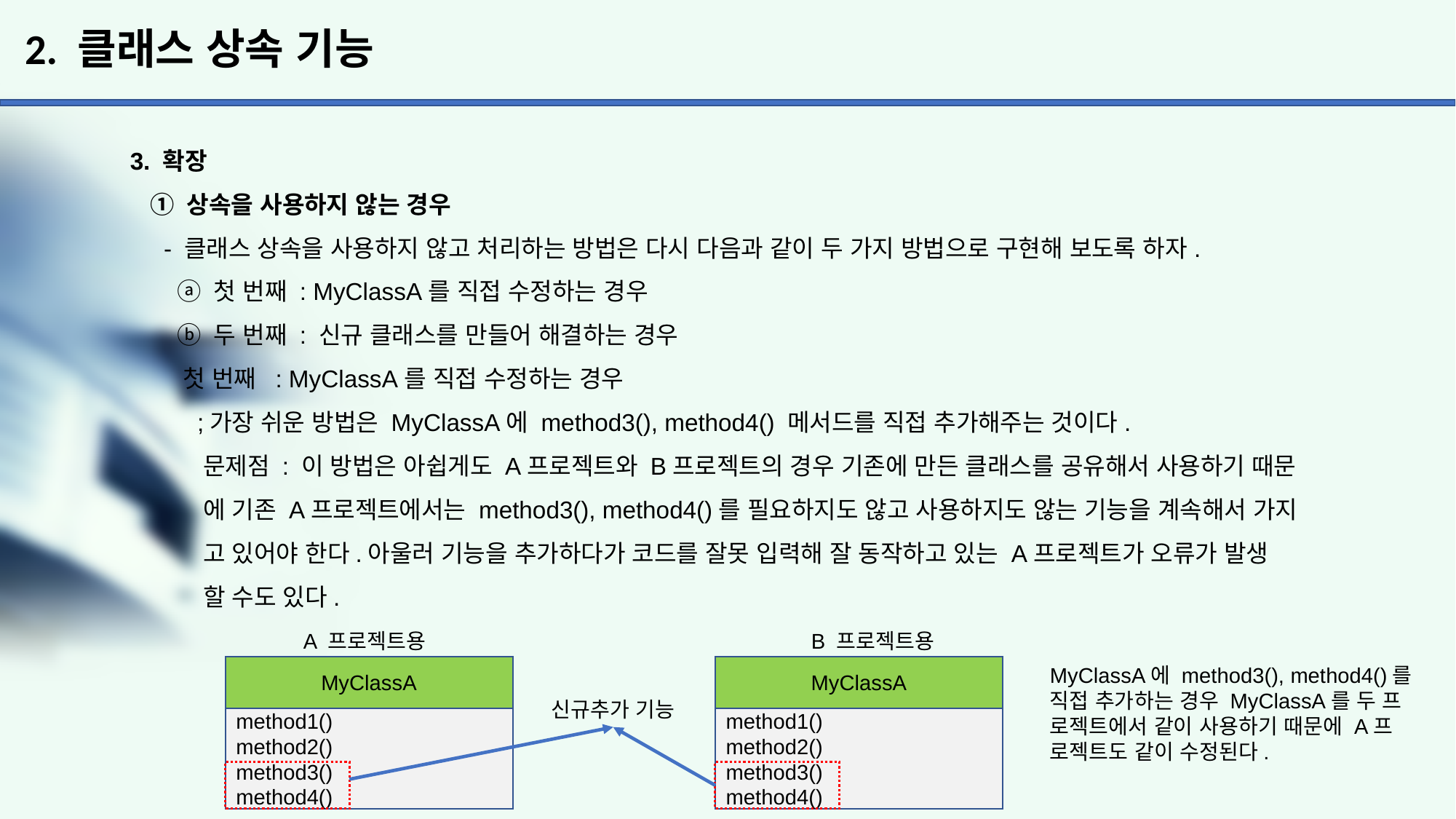

# 2. 클래스 상속 기능
3. 확장
   ① 상속을 사용하지 않는 경우
     - 클래스 상속을 사용하지 않고 처리하는 방법은 다시 다음과 같이 두 가지 방법으로 구현해 보도록 하자.
       ⓐ 첫 번째 : MyClassA를 직접 수정하는 경우
       ⓑ 두 번째 : 신규 클래스를 만들어 해결하는 경우
       첫 번째  : MyClassA를 직접 수정하는 경우
          ;가장 쉬운 방법은 MyClassA에 method3(), method4() 메서드를 직접 추가해주는 것이다.
          문제점 : 이 방법은 아쉽게도 A프로젝트와 B프로젝트의 경우 기존에 만든 클래스를 공유해서 사용하기 때문
          에 기존 A프로젝트에서는 method3(), method4()를 필요하지도 않고 사용하지도 않는 기능을 계속해서 가지
          고 있어야 한다.아울러 기능을 추가하다가 코드를 잘못 입력해 잘 동작하고 있는 A프로젝트가 오류가 발생
          할 수도 있다.
A 프로젝트용
B 프로젝트용
MyClassA에 method3(), method4()를
직접 추가하는 경우 MyClassA를 두 프
로젝트에서 같이 사용하기 때문에 A프
로젝트도 같이 수정된다.
MyClassA
MyClassA
신규추가 기능
method1()
method2()
method3()
method4()
method1()
method2()
method3()
method4()